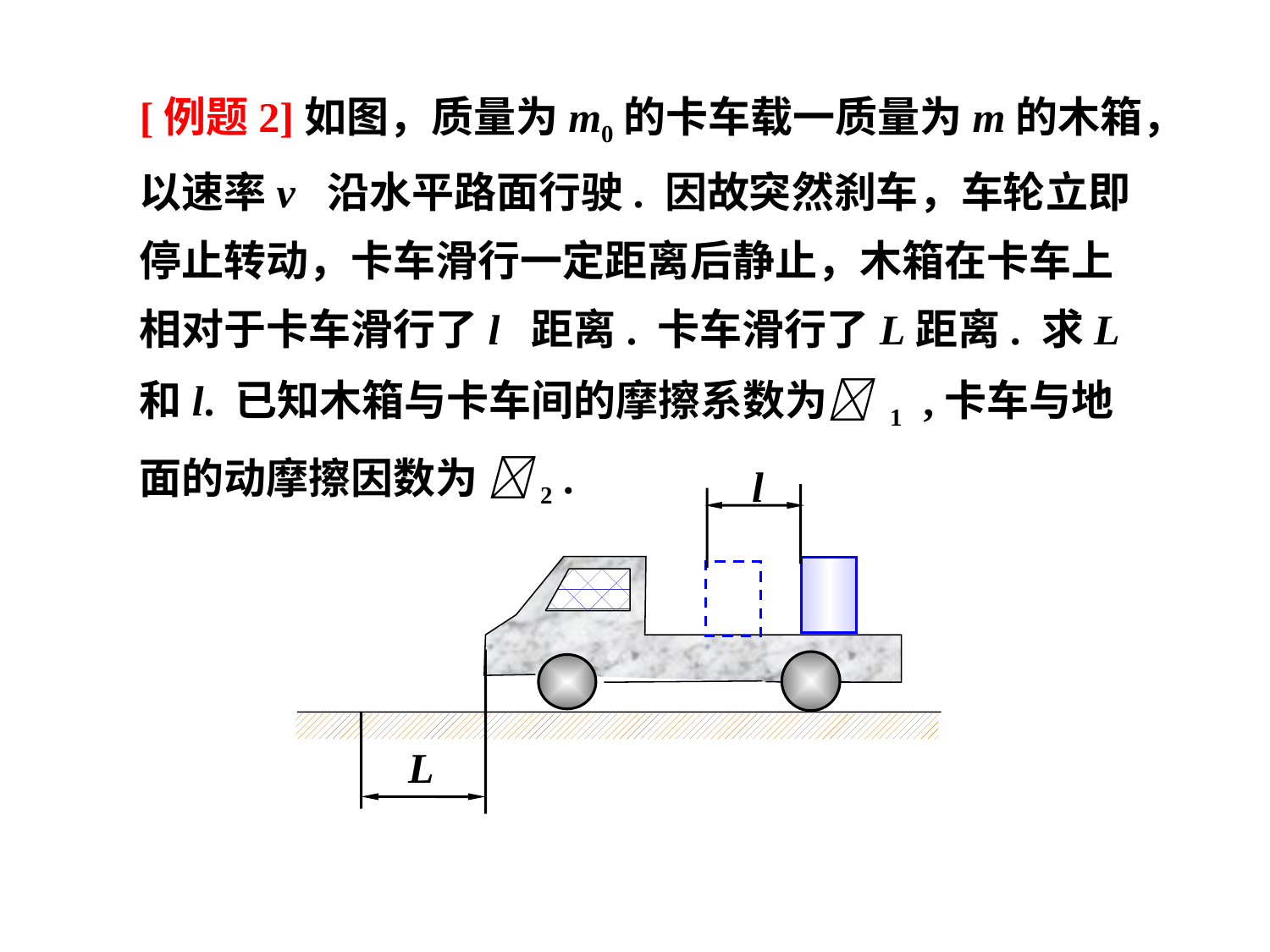

[例题2]如图，质量为m0的卡车载一质量为m的木箱，以速率v  沿水平路面行驶. 因故突然刹车，车轮立即停止转动，卡车滑行一定距离后静止，木箱在卡车上相对于卡车滑行了l  距离. 卡车滑行了L距离. 求L和l. 已知木箱与卡车间的摩擦系数为μ 1  ,卡车与地面的动摩擦因数为 μ2 .
l

L